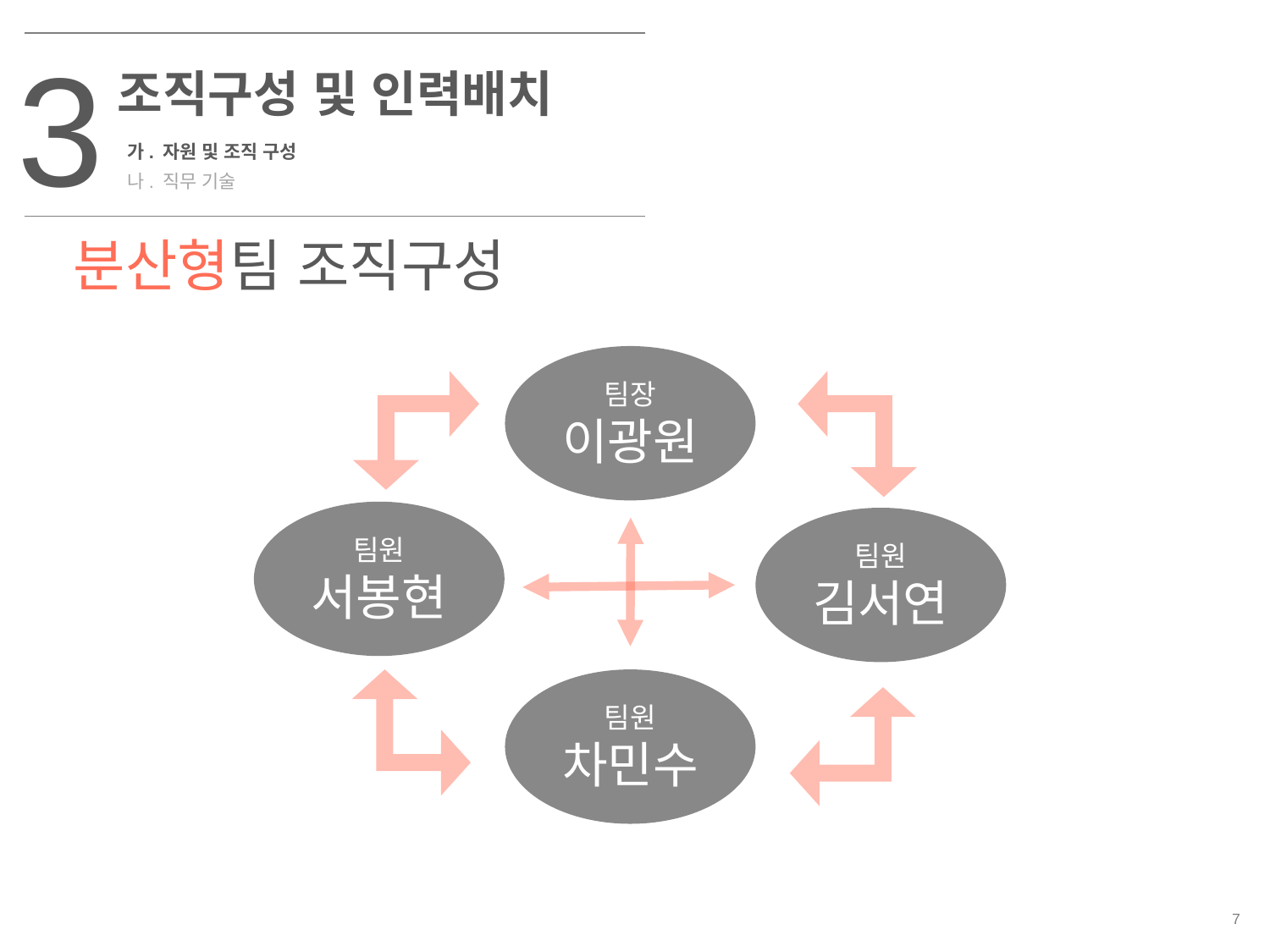

3
조직구성 및 인력배치
가. 자원 및 조직 구성
나. 직무 기술
분산형팀 조직구성
팀장
이광원

팀원
서봉현
팀원
김서연
팀원
차민수